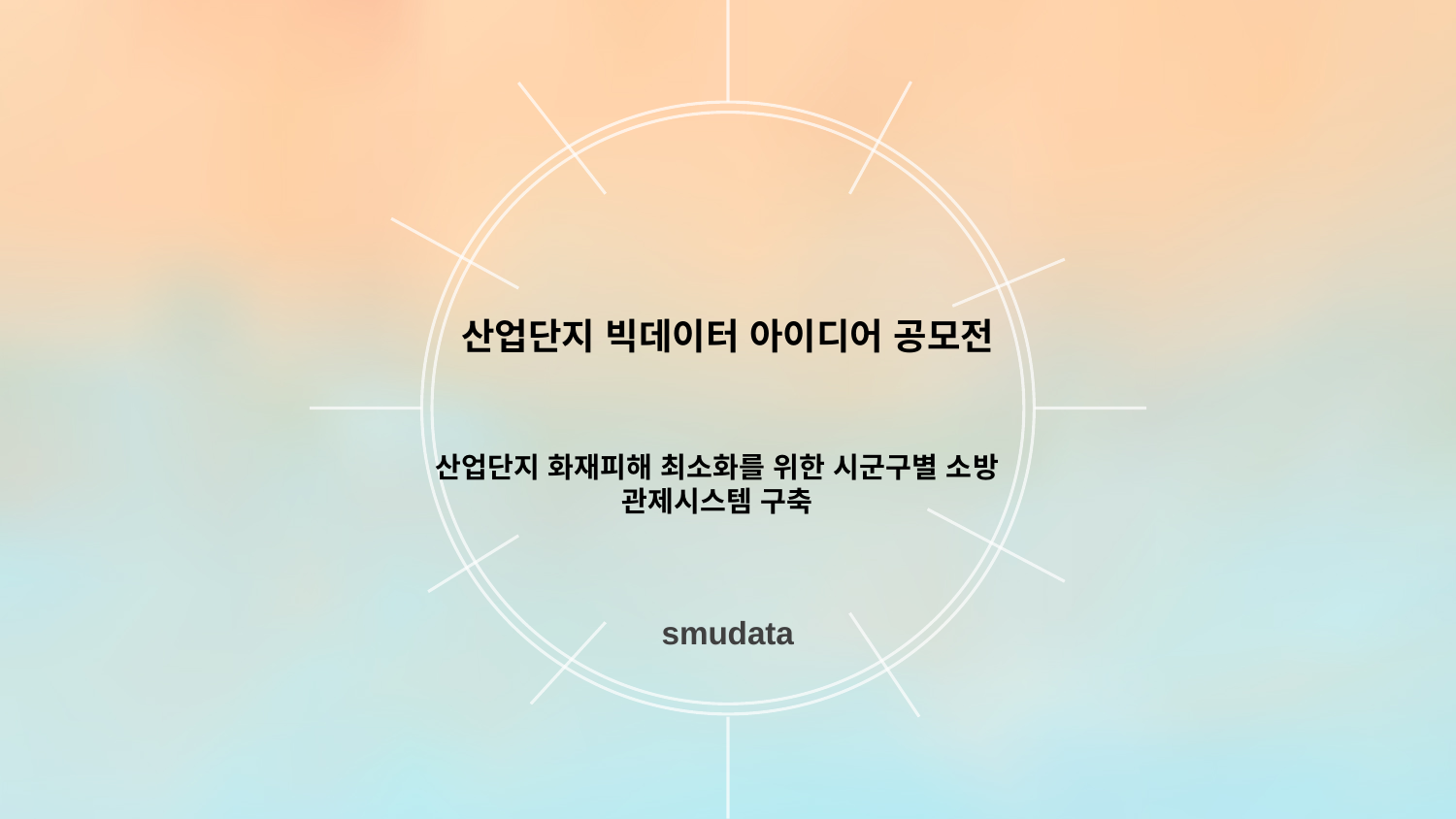

산업단지 빅데이터 아이디어 공모전
산업단지 화재피해 최소화를 위한 시군구별 소방 관제시스템 구축
smudata